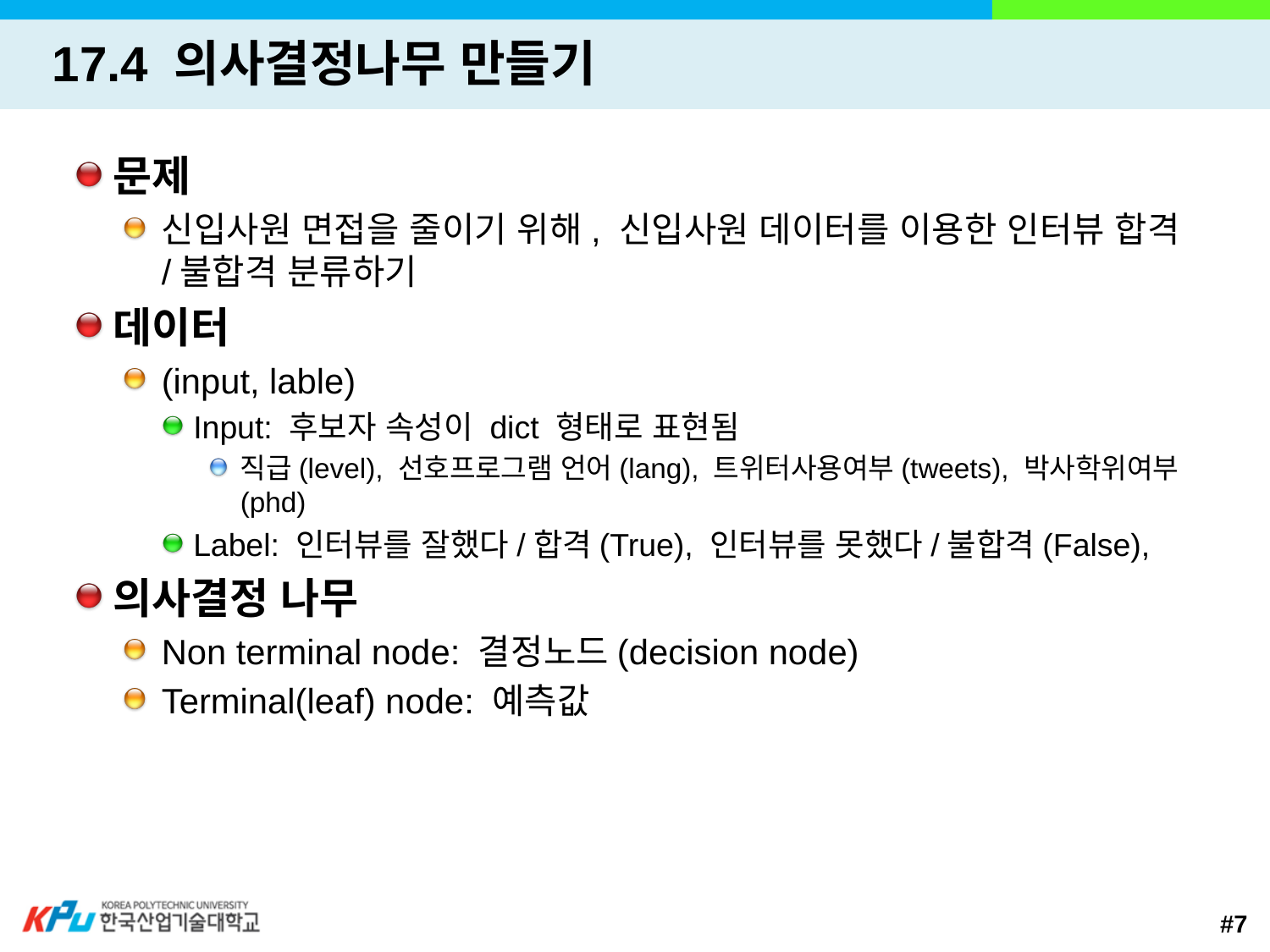

# 17.4 의사결정나무 만들기
문제
신입사원 면접을 줄이기 위해, 신입사원 데이터를 이용한 인터뷰 합격/불합격 분류하기
데이터
(input, lable)
Input: 후보자 속성이 dict 형태로 표현됨
직급(level), 선호프로그램 언어(lang), 트위터사용여부(tweets), 박사학위여부(phd)
Label: 인터뷰를 잘했다/합격(True), 인터뷰를 못했다/불합격(False),
의사결정 나무
Non terminal node: 결정노드(decision node)
Terminal(leaf) node: 예측값